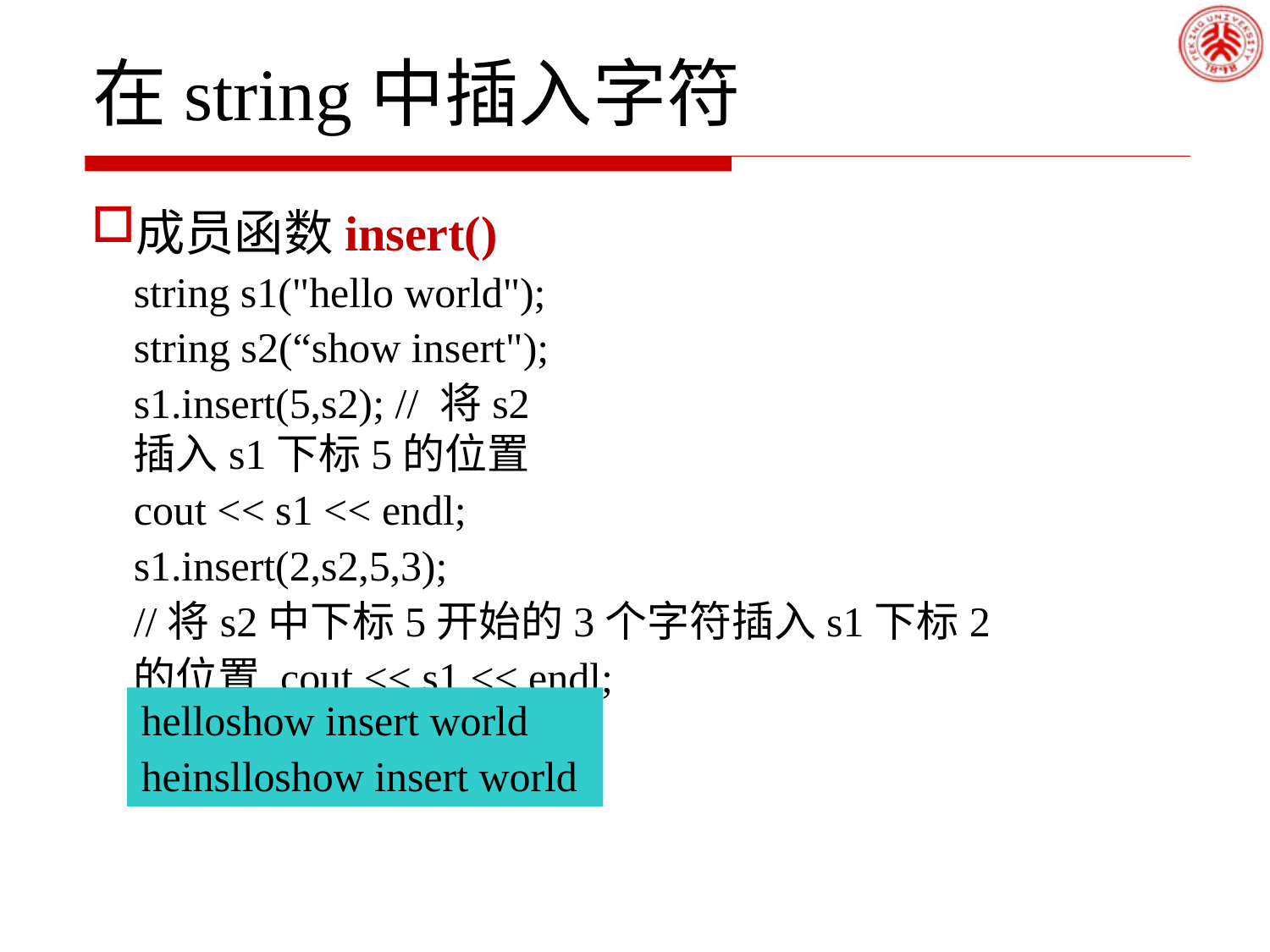

# 在string中插入字符
成员函数insert() string s1("hello world"); string s2(“show insert");
s1.insert(5,s2); // 将s2插入s1下标5的位置
cout << s1 << endl; s1.insert(2,s2,5,3);
//将s2中下标5开始的3个字符插入s1下标2的位置 cout << s1 << endl;
helloshow insert world
heinslloshow insert world